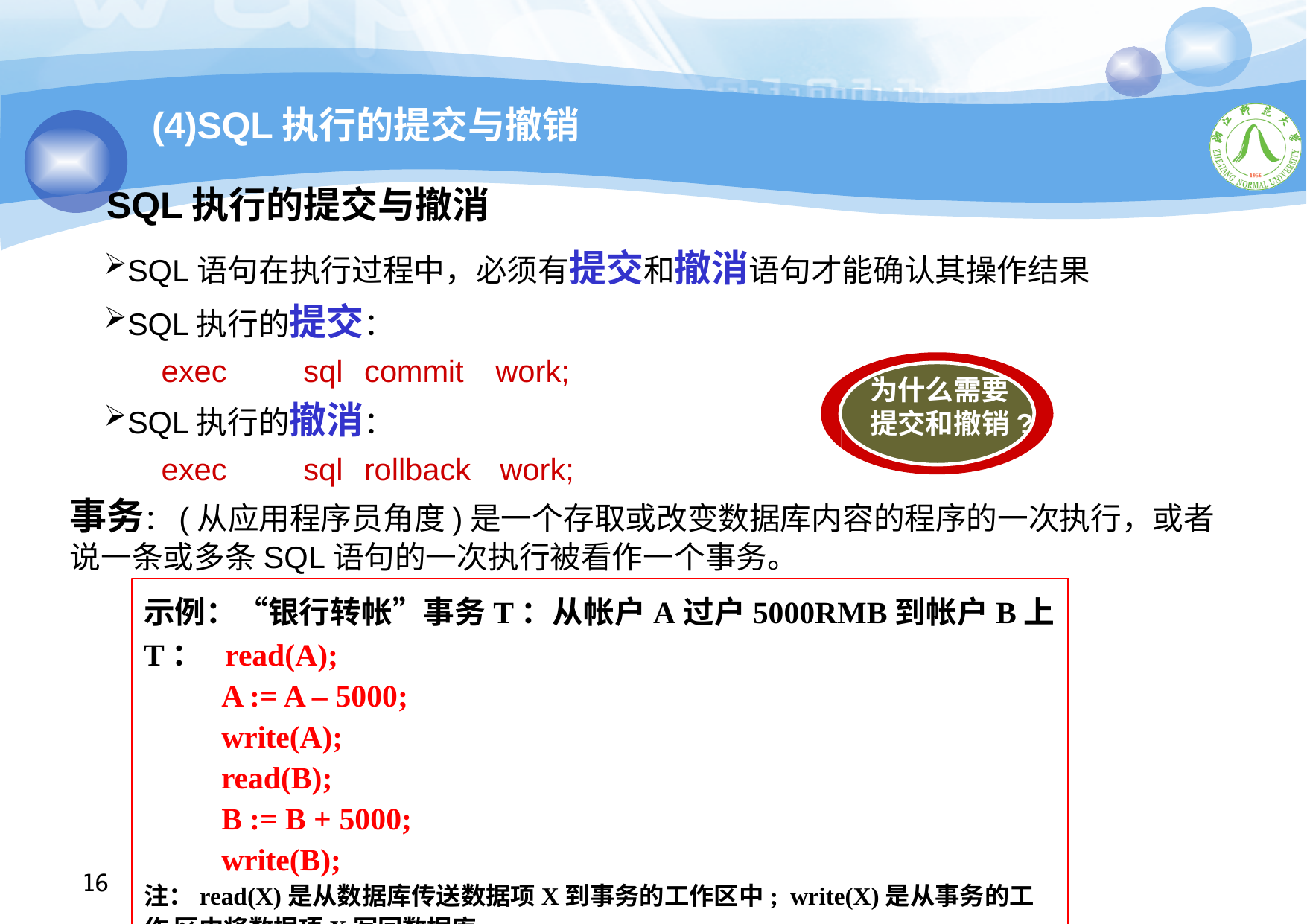

(4)SQL执行的提交与撤销
SQL执行的提交与撤消
SQL语句在执行过程中，必须有提交和撤消语句才能确认其操作结果
SQL执行的提交：
exec	sql	commit	work;
SQL执行的撤消：
exec	sql	rollback	work;

为什么需要 提交和撤销?

事务：(从应用程序员角度)是一个存取或改变数据库内容的程序的一次执行，或者说一条或多条SQL语句的一次执行被看作一个事务。
示例：“银行转帐”事务T：从帐户A过户5000RMB到帐户B上
T： read(A);
A := A – 5000;
write(A);
read(B);
B := B + 5000;
write(B);
注：read(X)是从数据库传送数据项X到事务的工作区中; write(X)是从事务的工作 区中将数据项X写回数据库。
16